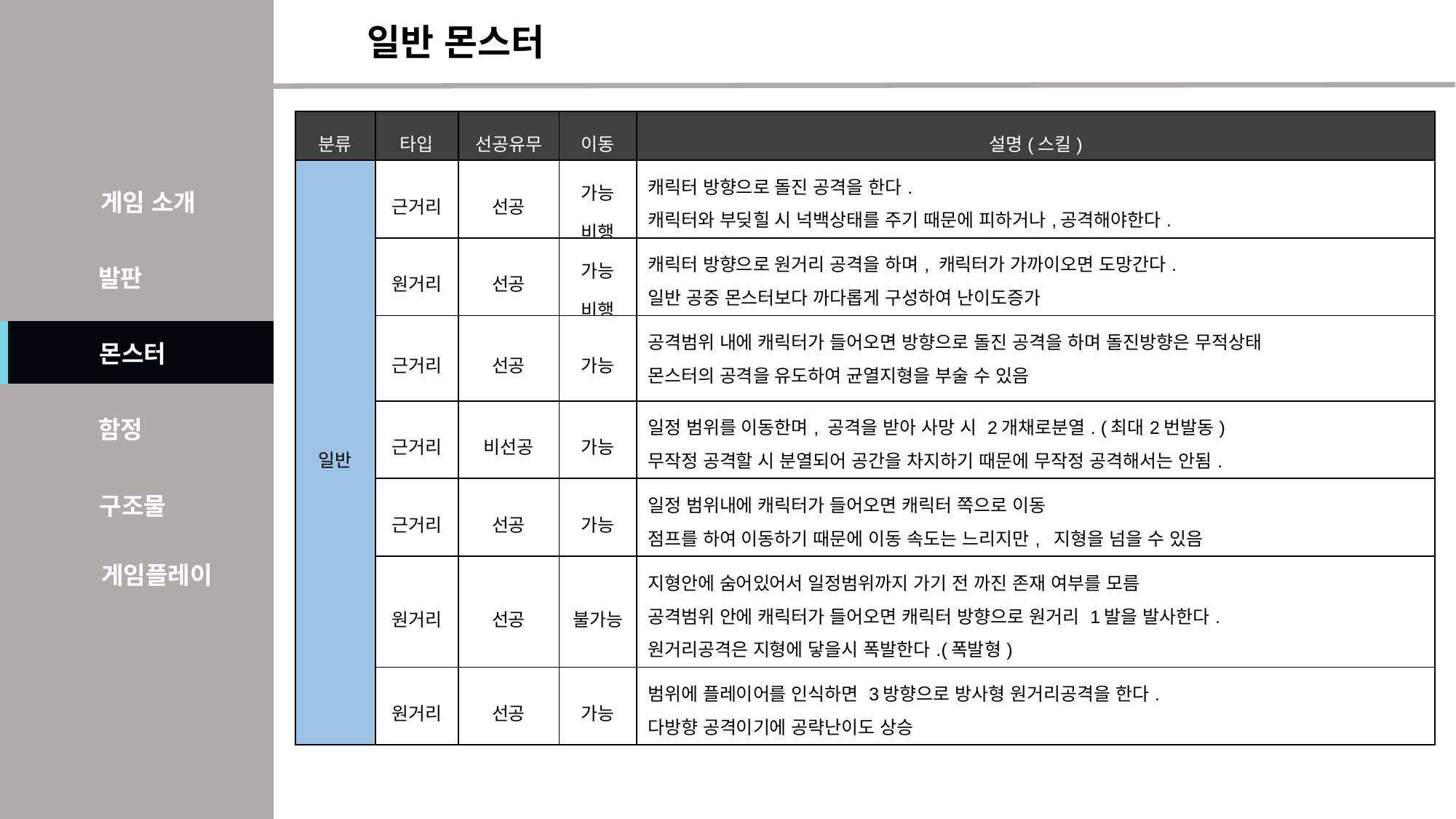

일반 몬스터
| 분류 | 타입 | 선공유무 | 이동 | 설명(스킬) |
| --- | --- | --- | --- | --- |
| 일반 | 근거리 | 선공 | 가능 비행 | 캐릭터 방향으로 돌진 공격을 한다. 캐릭터와 부딪힐 시 넉백상태를 주기 때문에 피하거나,공격해야한다. |
|  | 원거리 | 선공 | 가능 비행 | 캐릭터 방향으로 원거리 공격을 하며, 캐릭터가 가까이오면 도망간다. 일반 공중 몬스터보다 까다롭게 구성하여 난이도증가 |
|  | 근거리 | 선공 | 가능 | 공격범위 내에 캐릭터가 들어오면 방향으로 돌진 공격을 하며 돌진방향은 무적상태 몬스터의 공격을 유도하여 균열지형을 부술 수 있음 |
|  | 근거리 | 비선공 | 가능 | 일정 범위를 이동한며, 공격을 받아 사망 시 2개채로분열. (최대2번발동) 무작정 공격할 시 분열되어 공간을 차지하기 때문에 무작정 공격해서는 안됨. |
|  | 근거리 | 선공 | 가능 | 일정 범위내에 캐릭터가 들어오면 캐릭터 쪽으로 이동 점프를 하여 이동하기 때문에 이동 속도는 느리지만, 지형을 넘을 수 있음 |
|  | 원거리 | 선공 | 불가능 | 지형안에 숨어있어서 일정범위까지 가기 전 까진 존재 여부를 모름 공격범위 안에 캐릭터가 들어오면 캐릭터 방향으로 원거리 1발을 발사한다. 원거리공격은 지형에 닿을시 폭발한다.(폭발형) |
|  | 원거리 | 선공 | 가능 | 범위에 플레이어를 인식하면 3방향으로 방사형 원거리공격을 한다. 다방향 공격이기에 공략난이도 상승 |